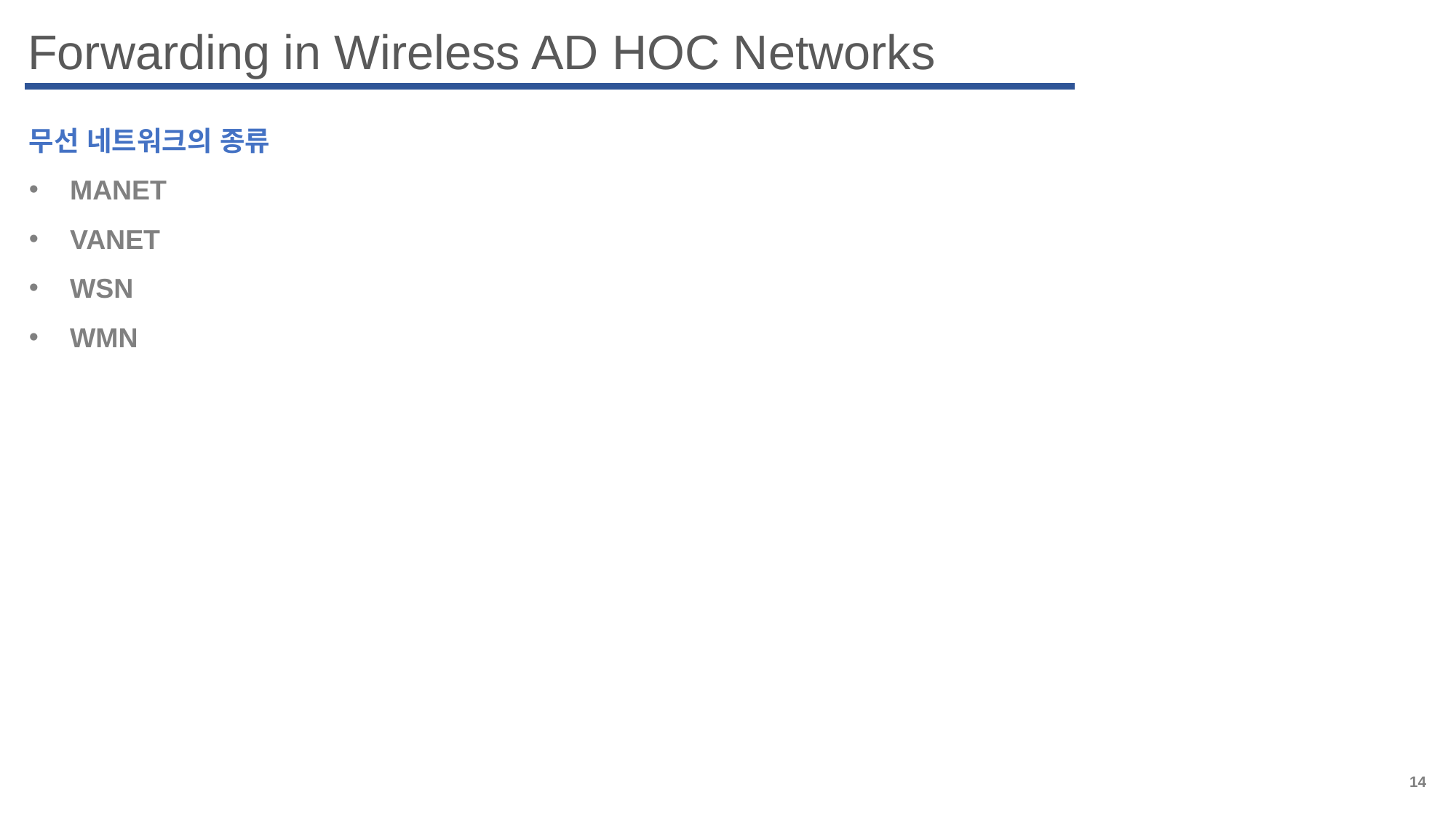

Forwarding in Wireless AD HOC Networks
무선 네트워크의 종류
MANET
VANET
WSN
WMN
14